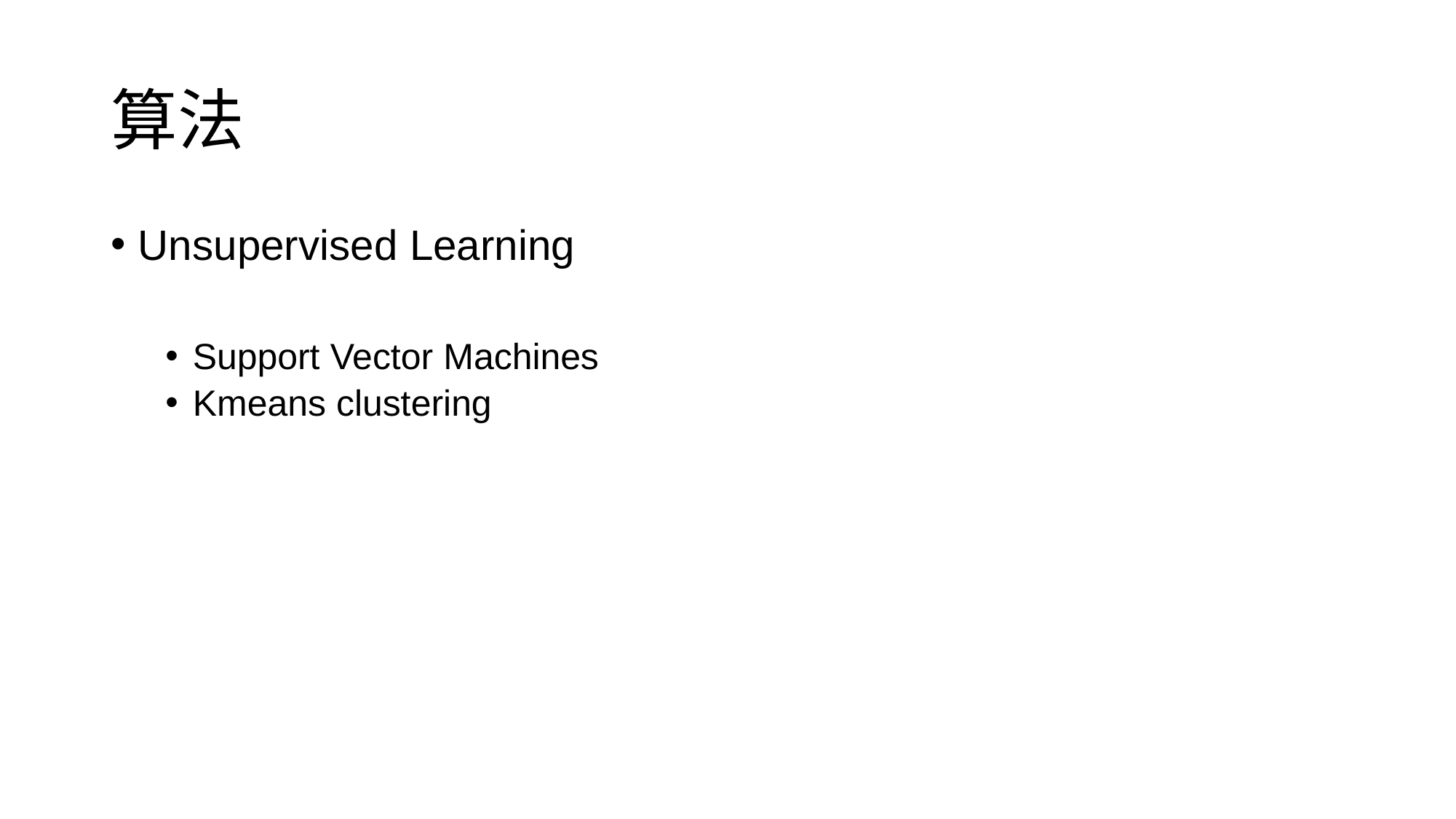

# 算法
Unsupervised Learning

Support Vector Machines
Kmeans clustering